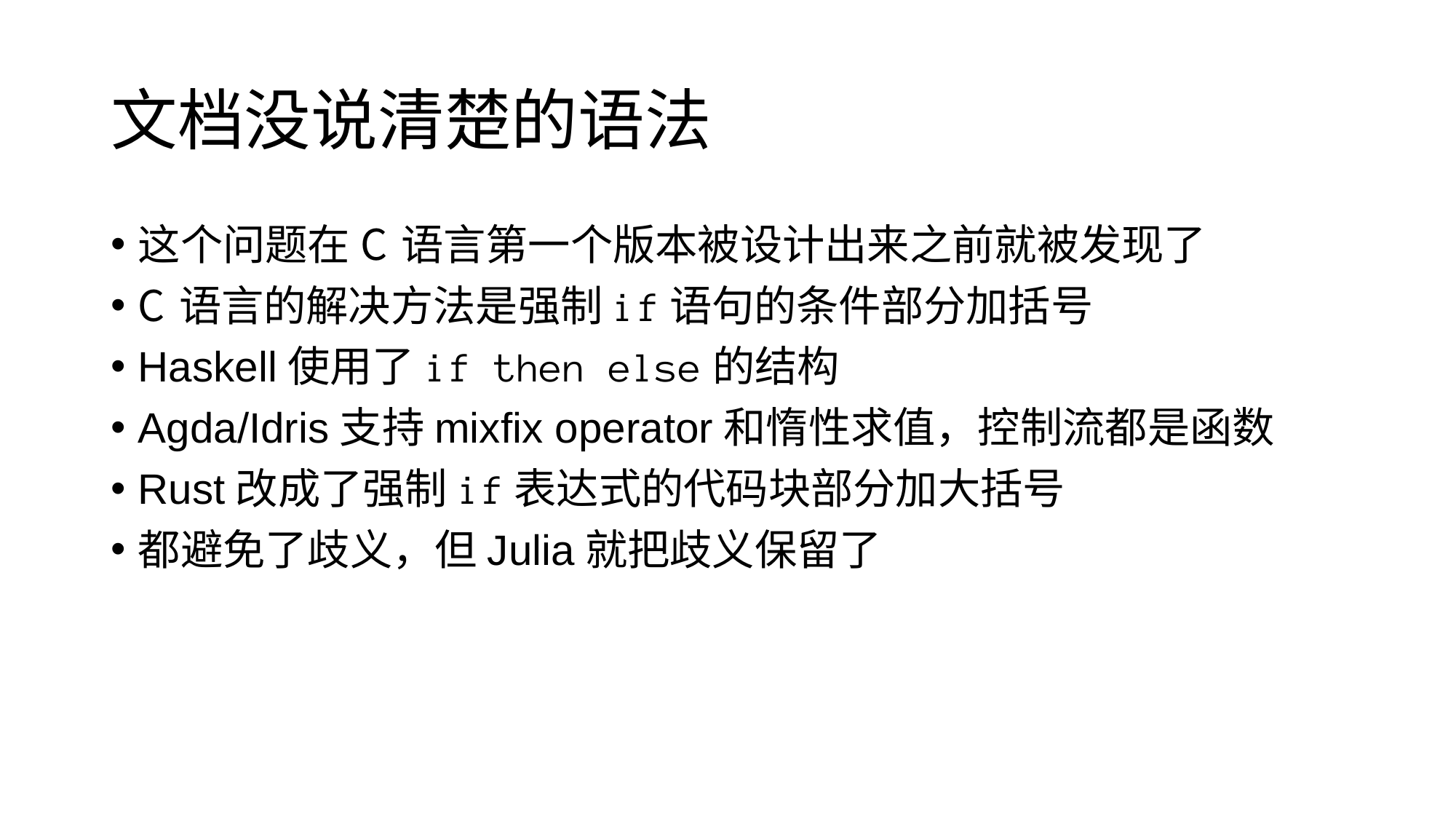

# 文档没说清楚的语法
这个问题在C语言第一个版本被设计出来之前就被发现了
C语言的解决方法是强制if语句的条件部分加括号
Haskell使用了if then else的结构
Agda/Idris支持mixfix operator和惰性求值，控制流都是函数
Rust改成了强制if表达式的代码块部分加大括号
都避免了歧义，但Julia就把歧义保留了